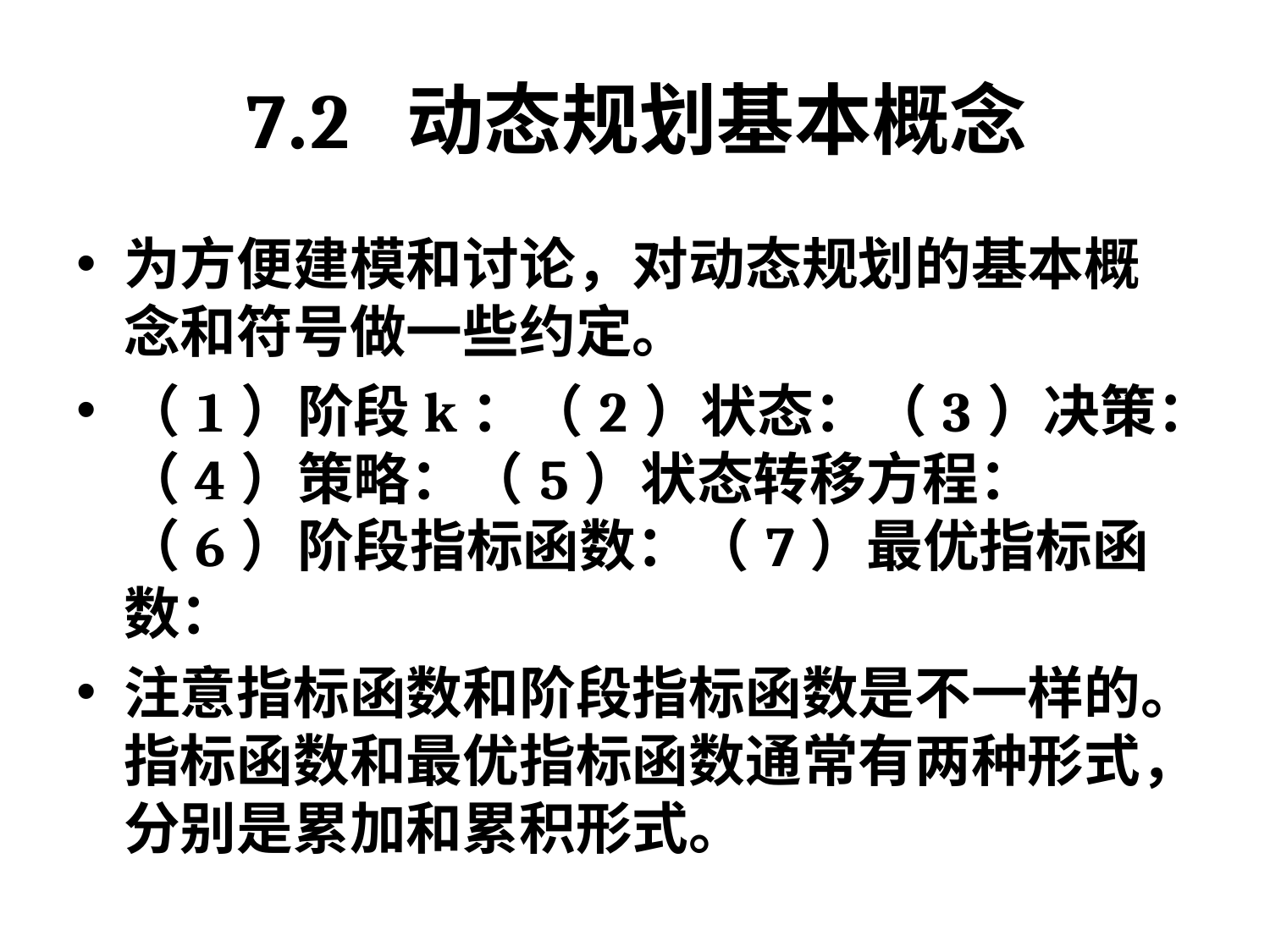

# 7.2  动态规划基本概念
为方便建模和讨论，对动态规划的基本概念和符号做一些约定。
（1）阶段k：（2）状态：（3）决策：（4）策略：（5）状态转移方程：（6）阶段指标函数：（7）最优指标函数：
注意指标函数和阶段指标函数是不一样的。指标函数和最优指标函数通常有两种形式，分别是累加和累积形式。